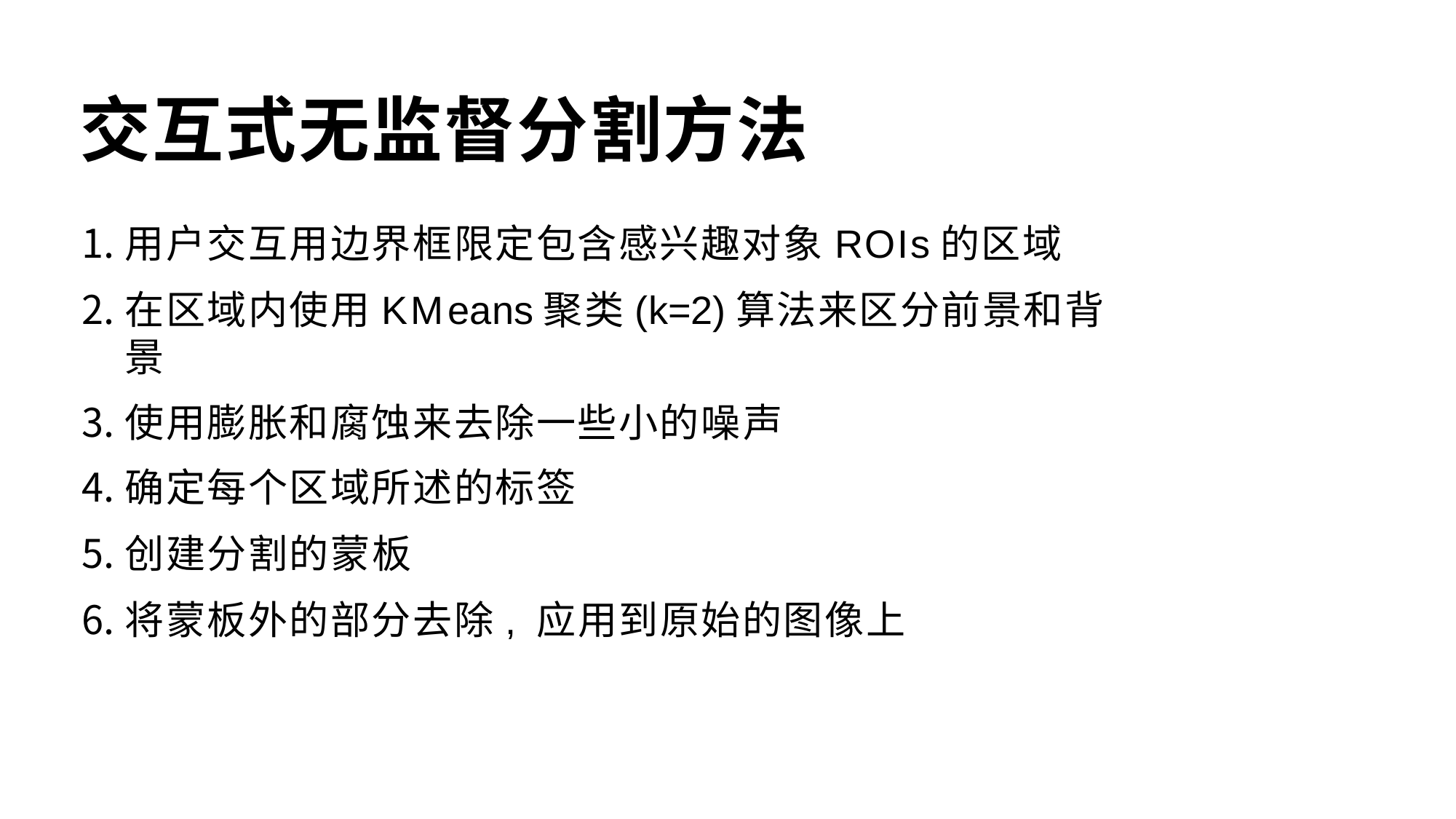

# 交互式无监督分割方法
用户交互用边界框限定包含感兴趣对象ROIs的区域
在区域内使用KMeans聚类(k=2)算法来区分前景和背景
使用膨胀和腐蚀来去除一些小的噪声
确定每个区域所述的标签
创建分割的蒙板
将蒙板外的部分去除, 应用到原始的图像上